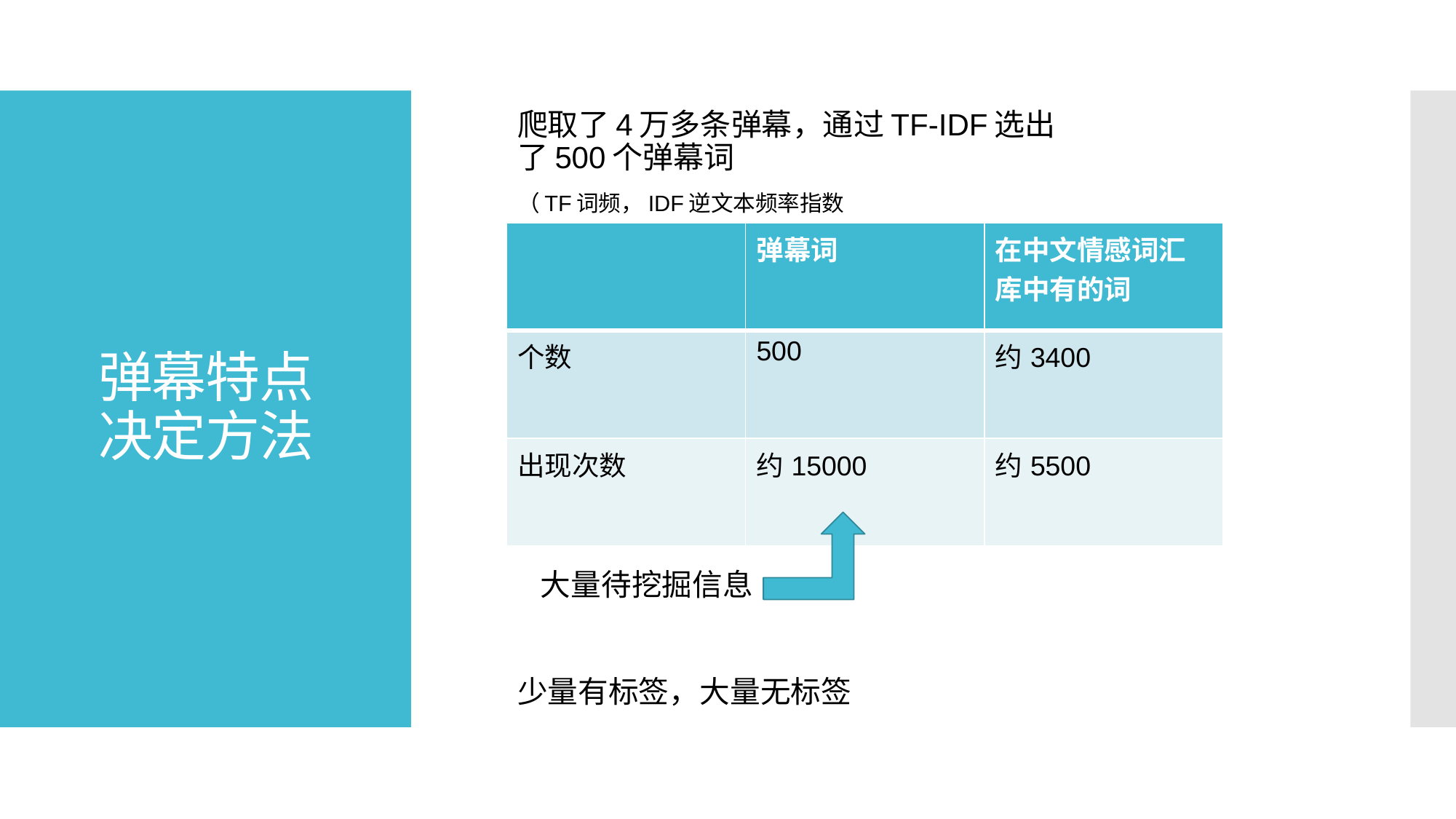

爬取了4万多条弹幕，通过TF-IDF选出了500个弹幕词
（TF词频，IDF逆文本频率指数
TF-IDF用以评估一个词对一个语料库的重要程度）

# 弹幕特点 决定方法
|  | 弹幕词 | 在中文情感词汇库中有的词 |
| --- | --- | --- |
| 个数 | 500 | 约3400 |
| 出现次数 | 约15000 | 约5500 |

大量待挖掘信息
少量有标签，大量无标签